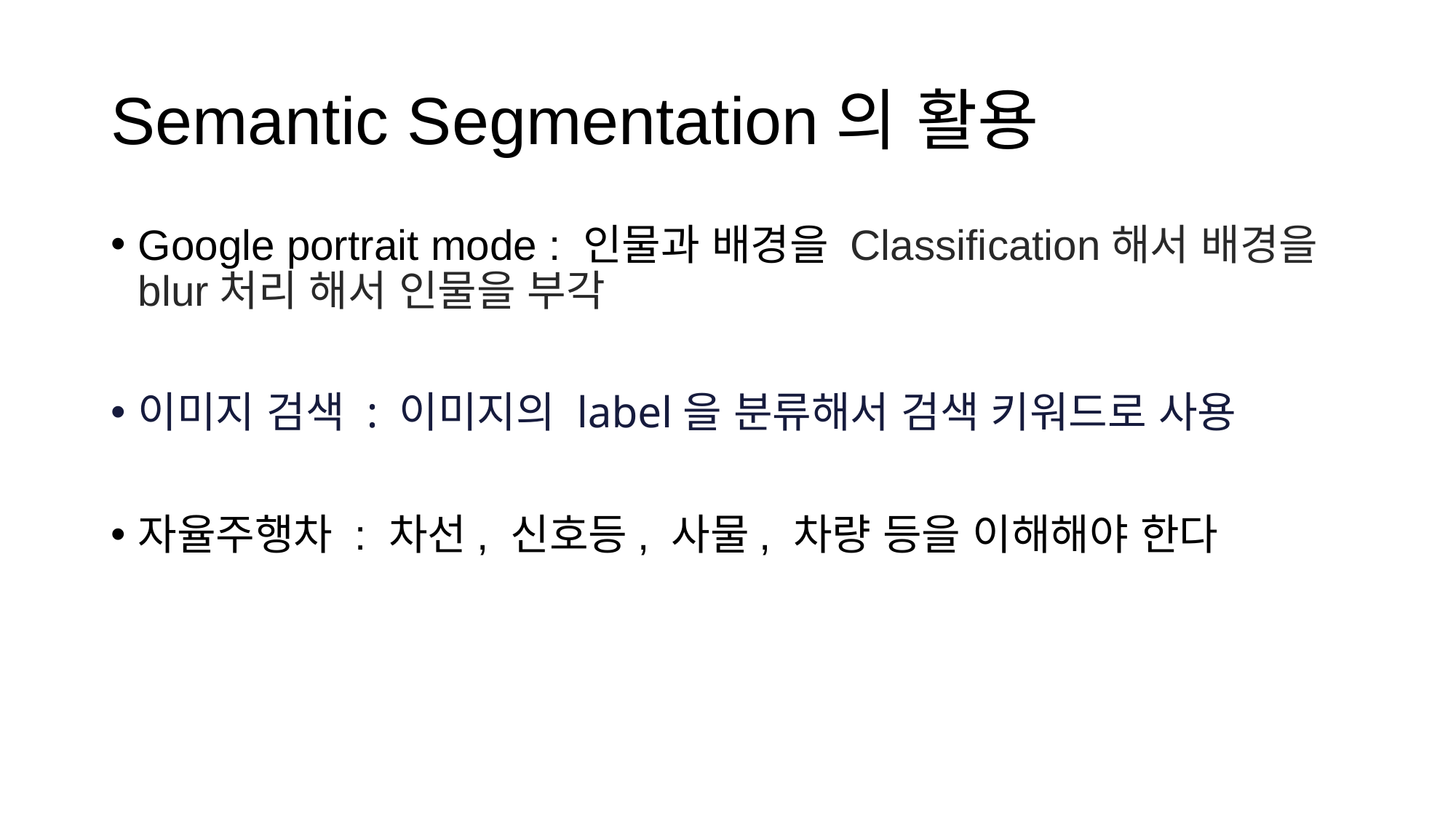

# Semantic Segmentation의 활용
Google portrait mode : 인물과 배경을 Classification해서 배경을 blur처리 해서 인물을 부각

이미지 검색 : 이미지의 label을 분류해서 검색 키워드로 사용

자율주행차 : 차선, 신호등, 사물, 차량 등을 이해해야 한다